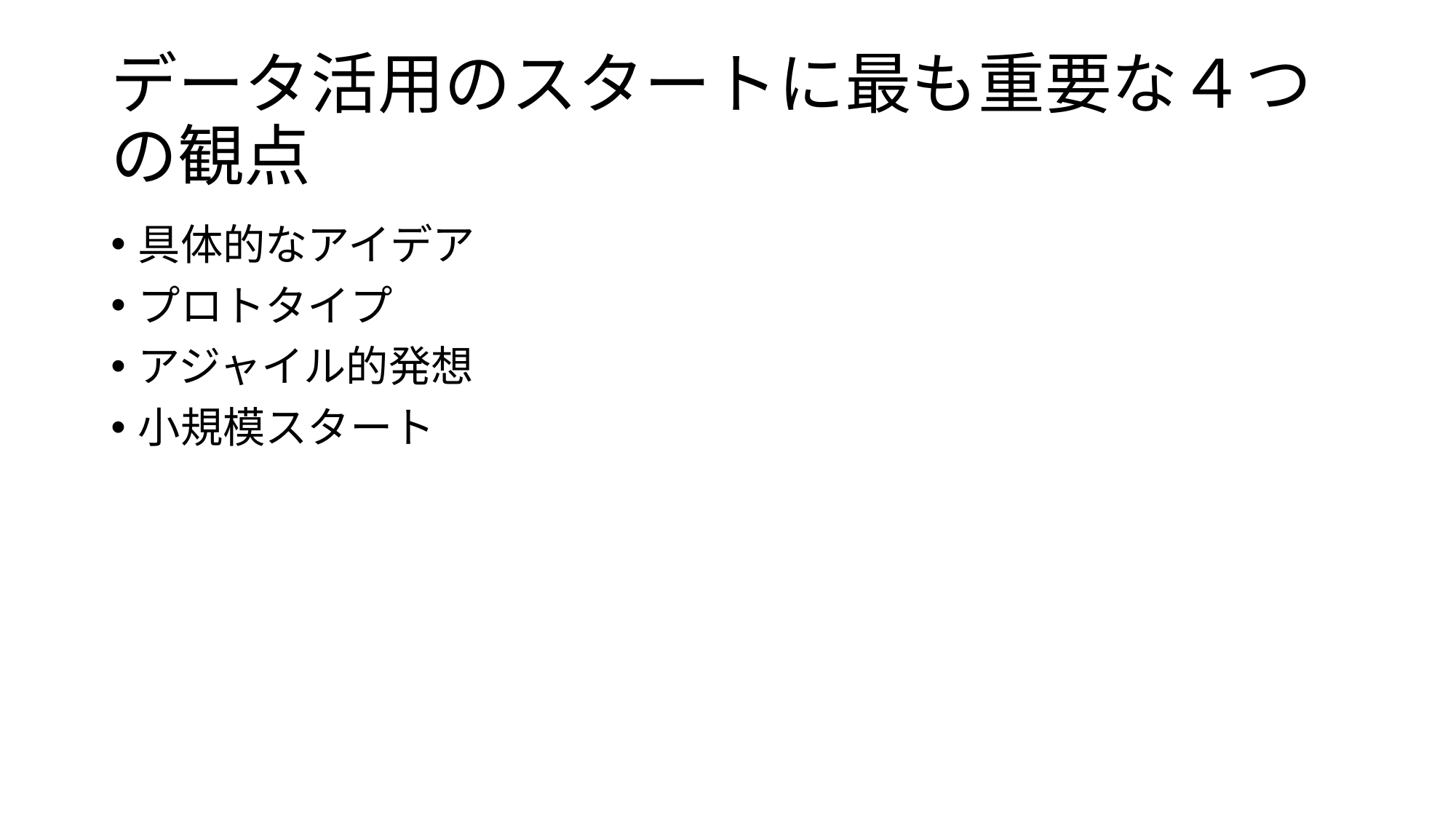

# データ活用のスタートに最も重要な４つの観点
具体的なアイデア
プロトタイプ
アジャイル的発想
小規模スタート